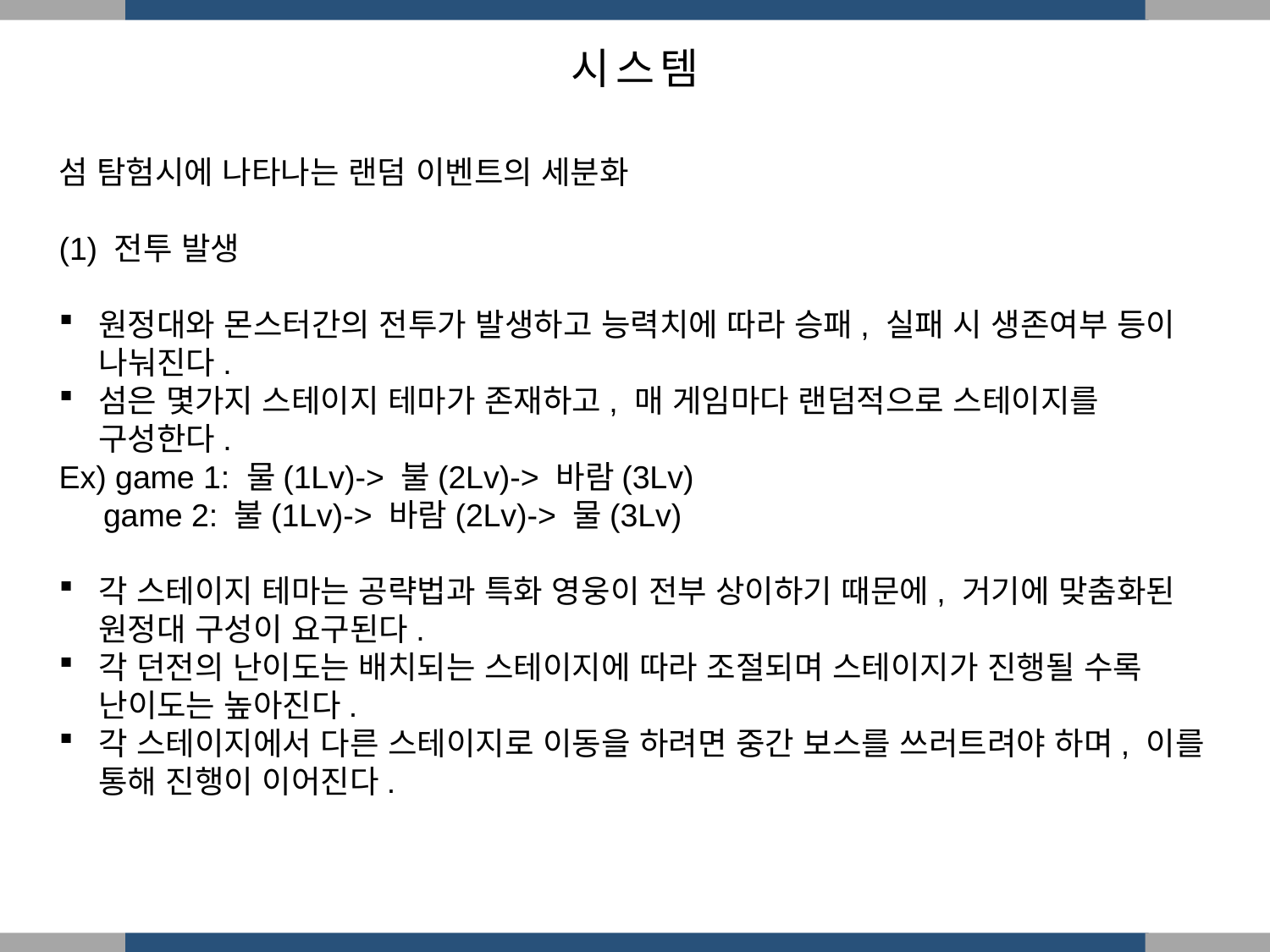

시스템
섬 탐험시에 나타나는 랜덤 이벤트의 세분화

(1) 전투 발생

원정대와 몬스터간의 전투가 발생하고 능력치에 따라 승패, 실패 시 생존여부 등이 나눠진다.
섬은 몇가지 스테이지 테마가 존재하고, 매 게임마다 랜덤적으로 스테이지를 구성한다.
Ex) game 1: 물(1Lv)-> 불(2Lv)-> 바람(3Lv)
     game 2: 불(1Lv)-> 바람(2Lv)-> 물(3Lv)

각 스테이지 테마는 공략법과 특화 영웅이 전부 상이하기 때문에, 거기에 맞춤화된 원정대 구성이 요구된다.
각 던전의 난이도는 배치되는 스테이지에 따라 조절되며 스테이지가 진행될 수록 난이도는 높아진다.
각 스테이지에서 다른 스테이지로 이동을 하려면 중간 보스를 쓰러트려야 하며, 이를 통해 진행이 이어진다.